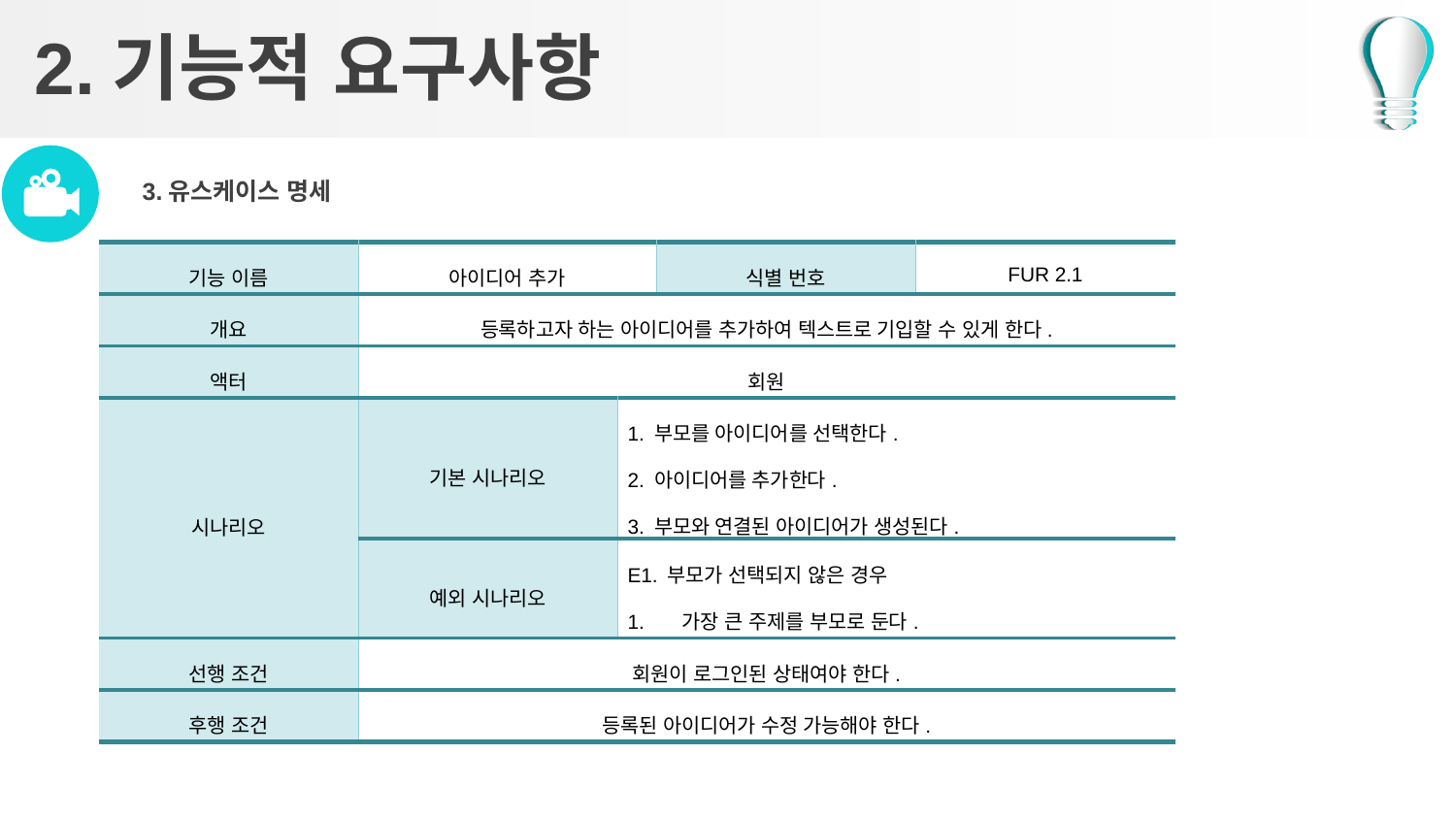

# 2.기능적 요구사항

3.유스케이스 명세
| 기능 이름 | 아이디어 추가 |  | 식별 번호 | FUR 2.1 |
| --- | --- | --- | --- | --- |
| 개요 | 등록하고자 하는 아이디어를 추가하여 텍스트로 기입할 수 있게 한다. |  |  |  |
| 액터 | 회원 |  |  |  |
| 시나리오 | 기본 시나리오 | 1. 부모를 아이디어를 선택한다. 2. 아이디어를 추가한다. 3. 부모와 연결된 아이디어가 생성된다. |  |  |
|  | 예외 시나리오 | E1. 부모가 선택되지 않은 경우 가장 큰 주제를 부모로 둔다. |  |  |
| 선행 조건 | 회원이 로그인된 상태여야 한다. |  |  |  |
| 후행 조건 | 등록된 아이디어가 수정 가능해야 한다. |  |  |  |